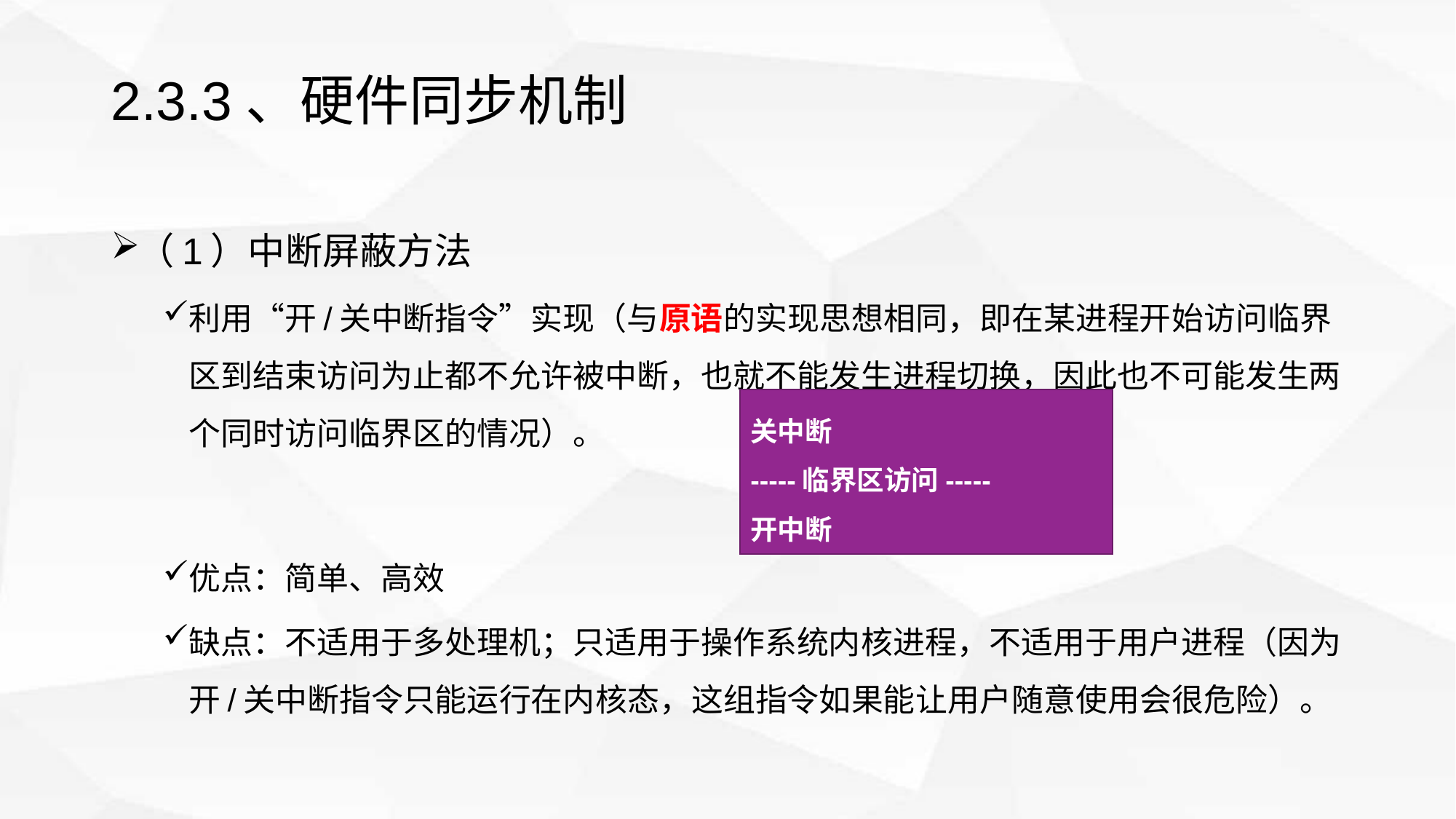

# 2.3.3、硬件同步机制
（1）中断屏蔽方法
利用“开/关中断指令”实现（与原语的实现思想相同，即在某进程开始访问临界区到结束访问为止都不允许被中断，也就不能发生进程切换，因此也不可能发生两个同时访问临界区的情况）。

优点：简单、高效
缺点：不适用于多处理机；只适用于操作系统内核进程，不适用于用户进程（因为开/关中断指令只能运行在内核态，这组指令如果能让用户随意使用会很危险）。
关中断
-----临界区访问-----
开中断